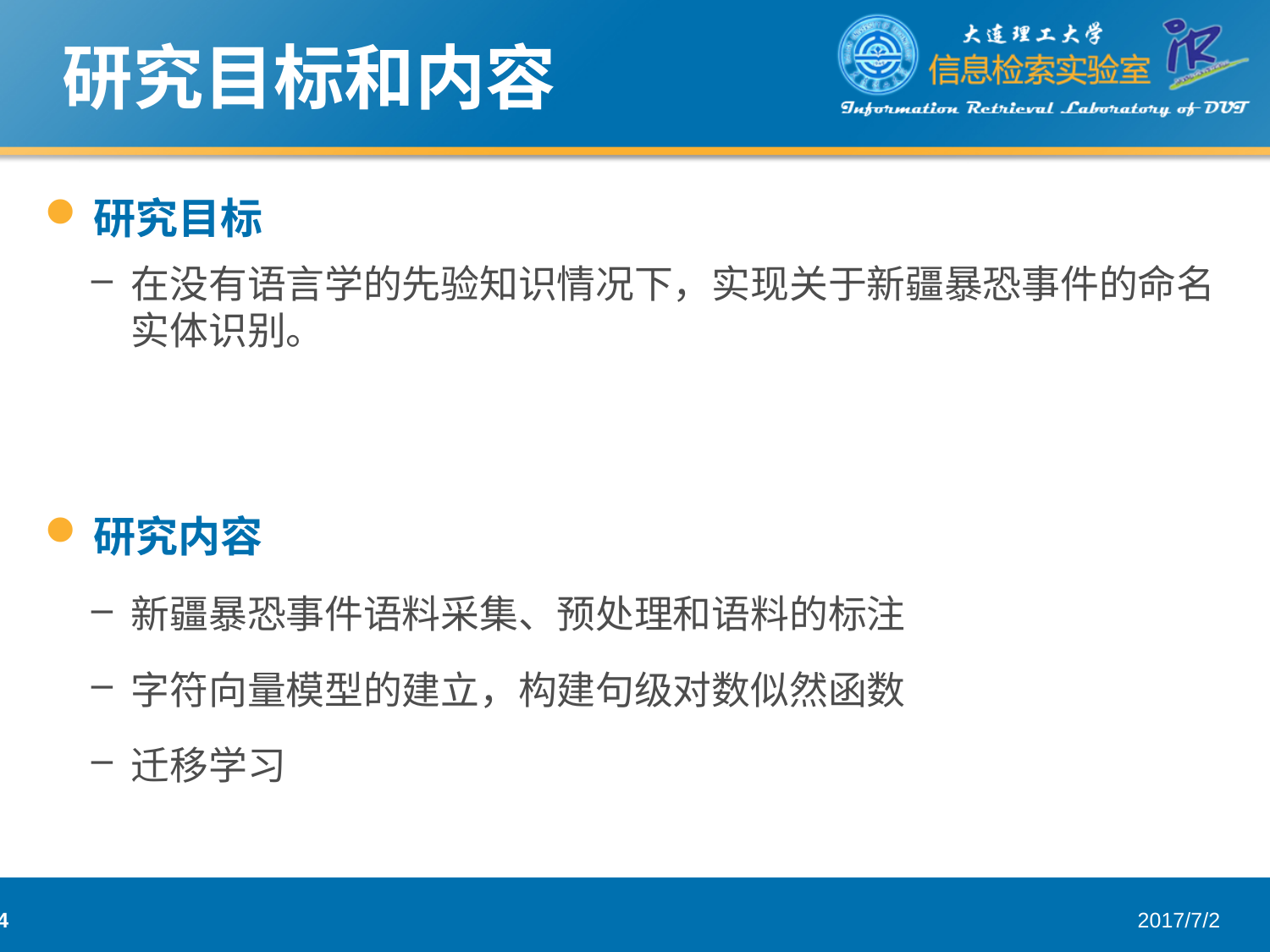

# 研究目标和内容
研究目标
在没有语言学的先验知识情况下，实现关于新疆暴恐事件的命名实体识别。

研究内容
新疆暴恐事件语料采集、预处理和语料的标注
字符向量模型的建立，构建句级对数似然函数
迁移学习